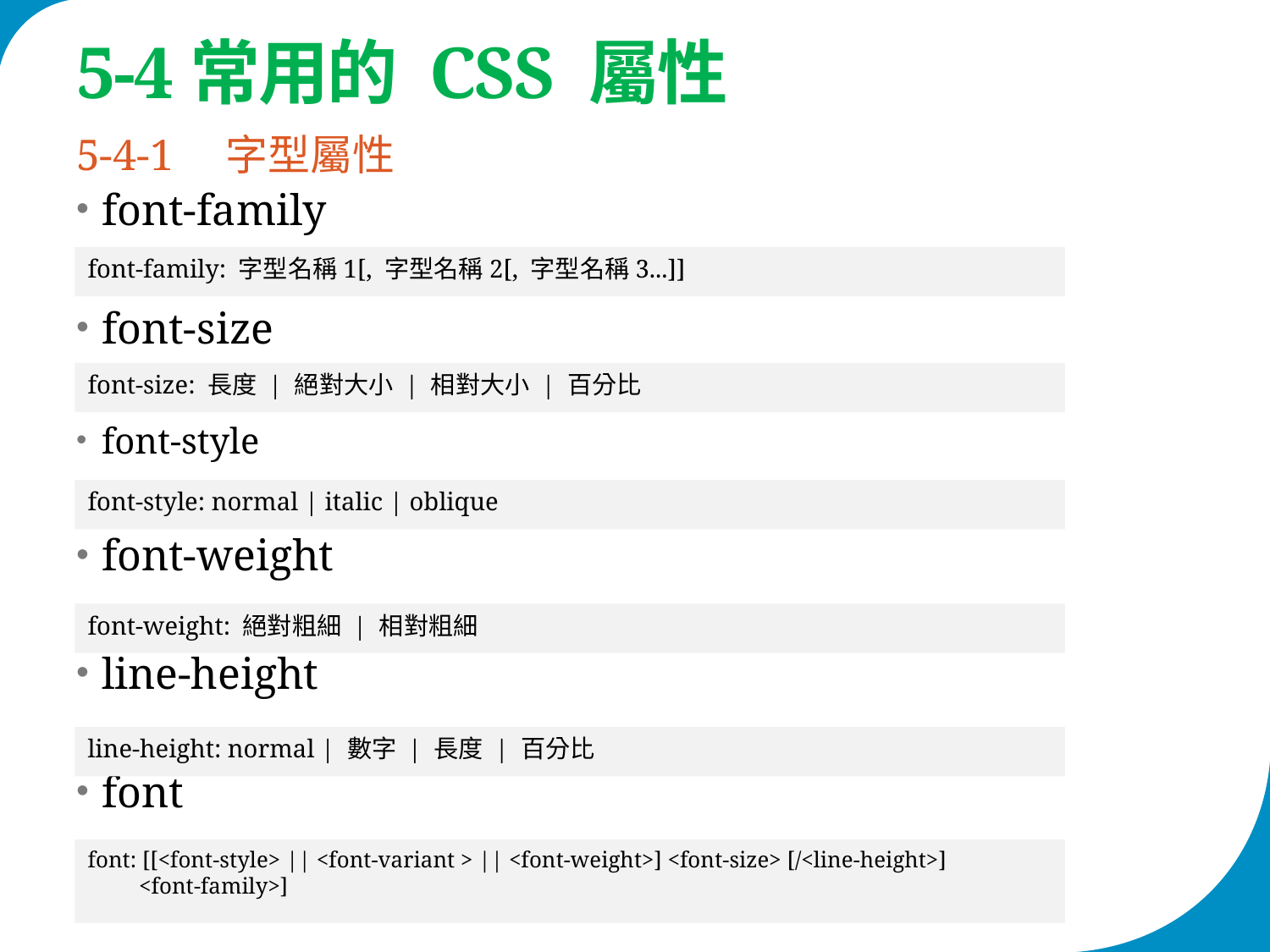

# 5-4常用的 CSS 屬性
5-4-1　字型屬性
font-family

font-size

font-style

font-weight

line-height

font

font-family: 字型名稱1[, 字型名稱2[, 字型名稱3...]]
font-size: 長度 | 絕對大小 | 相對大小 | 百分比
font-style: normal | italic | oblique
font-weight: 絕對粗細 | 相對粗細
line-height: normal | 數字 | 長度 | 百分比
font: [[<font-style> || <font-variant > || <font-weight>] <font-size> [/<line-height>]
         <font-family>]